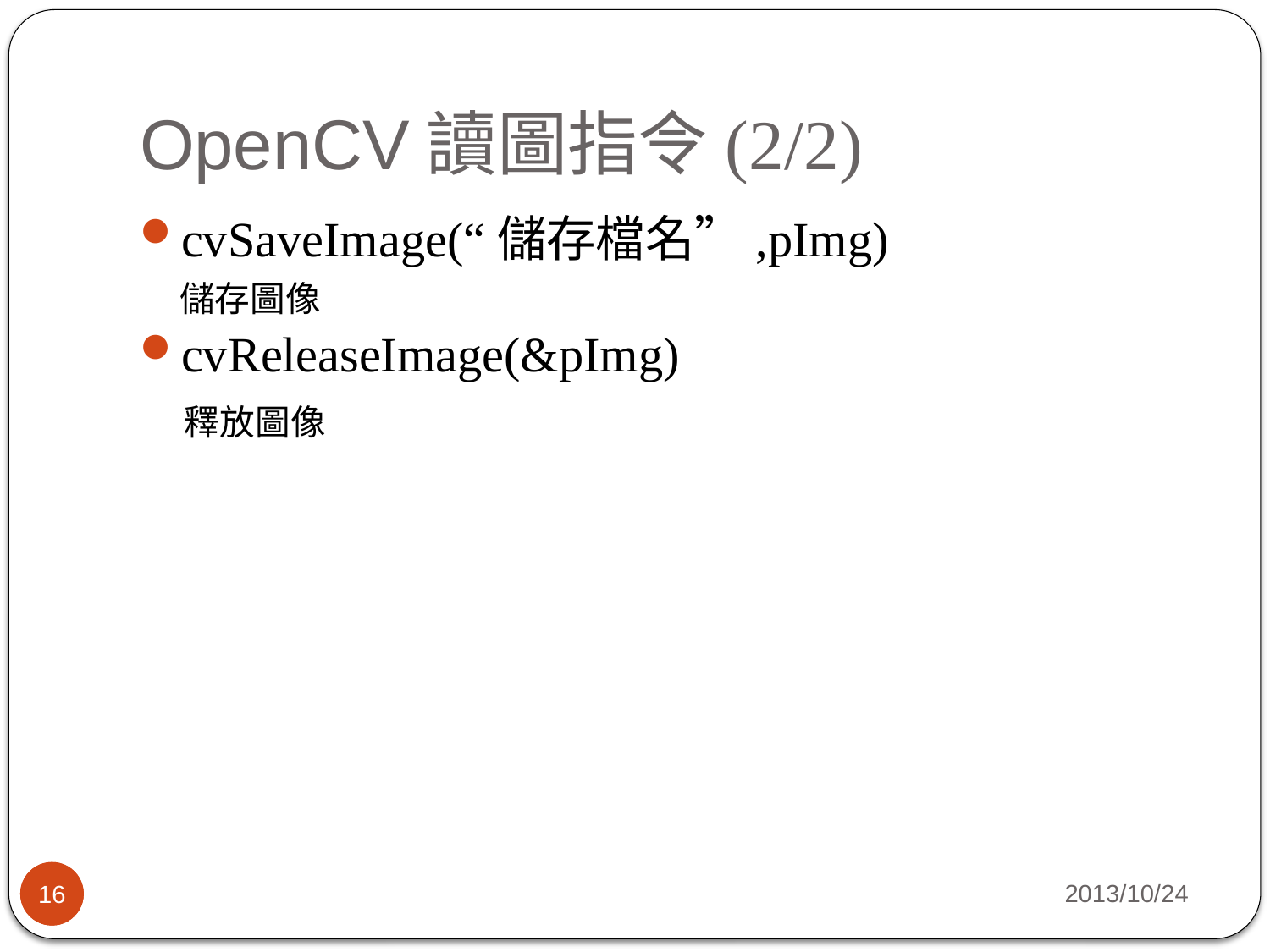

OpenCV讀圖指令(2/2)
cvSaveImage(“儲存檔名”,pImg)
    儲存圖像
cvReleaseImage(&pImg)
   釋放圖像

2013/10/24
16
16